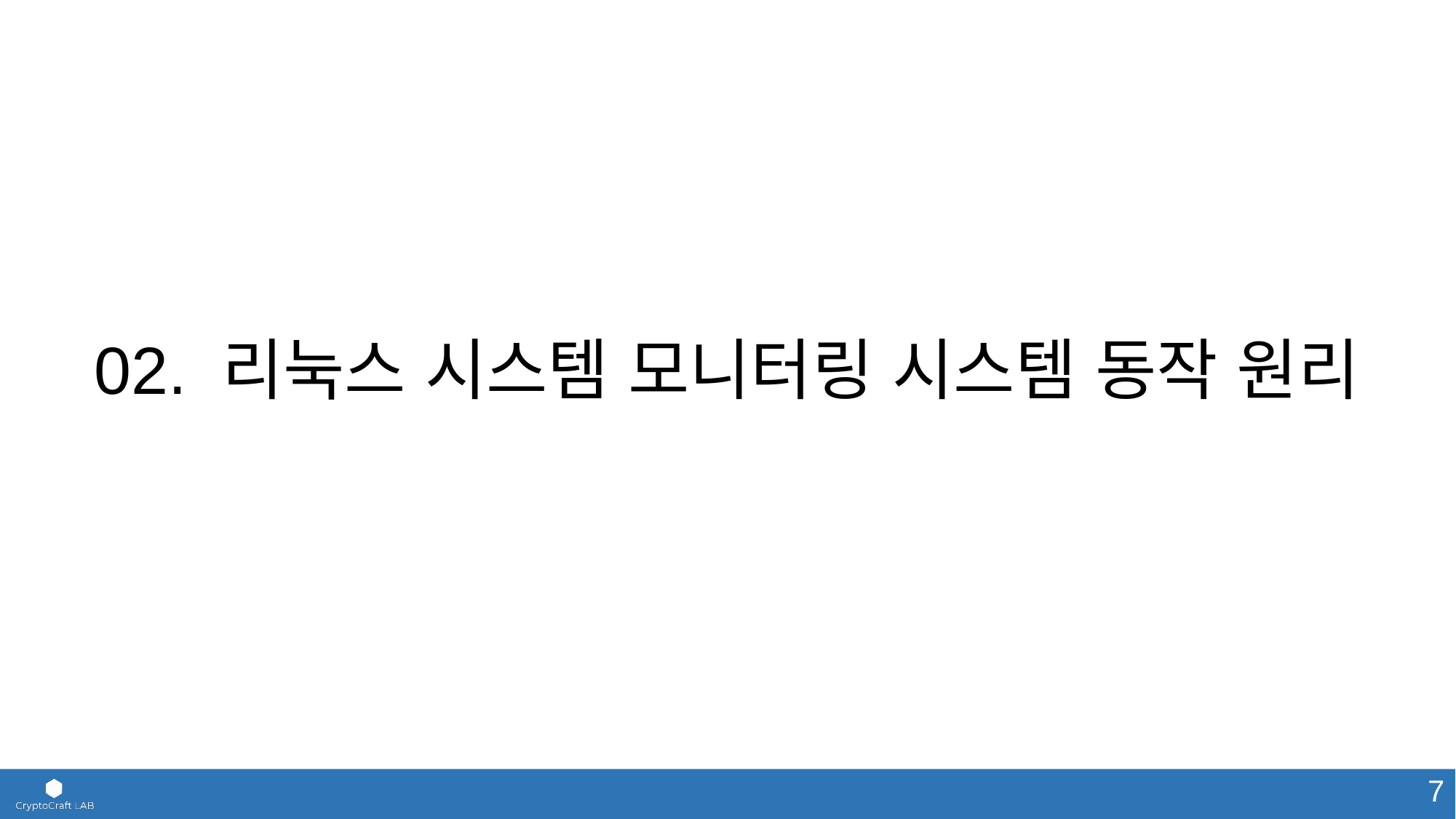

02. 리눅스 시스템 모니터링 시스템 동작 원리